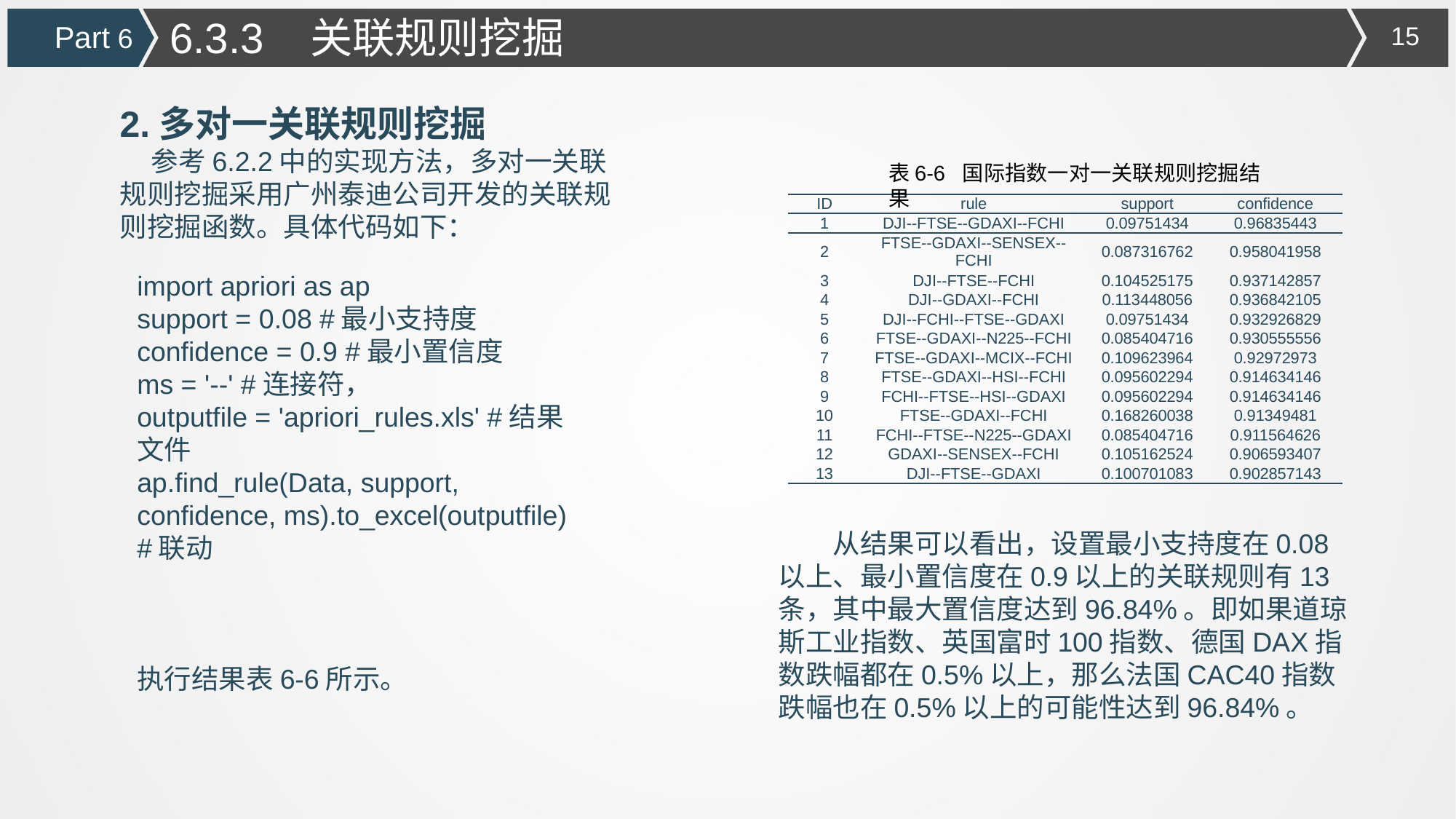

6.3.3   关联规则挖掘
Part 6
2.多对一关联规则挖掘
    参考6.2.2中的实现方法，多对一关联规则挖掘采用广州泰迪公司开发的关联规则挖掘函数。具体代码如下：
表6-6  国际指数一对一关联规则挖掘结果
| ID | rule | support | confidence |
| --- | --- | --- | --- |
| 1 | DJI--FTSE--GDAXI--FCHI | 0.09751434 | 0.96835443 |
| 2 | FTSE--GDAXI--SENSEX--FCHI | 0.087316762 | 0.958041958 |
| 3 | DJI--FTSE--FCHI | 0.104525175 | 0.937142857 |
| 4 | DJI--GDAXI--FCHI | 0.113448056 | 0.936842105 |
| 5 | DJI--FCHI--FTSE--GDAXI | 0.09751434 | 0.932926829 |
| 6 | FTSE--GDAXI--N225--FCHI | 0.085404716 | 0.930555556 |
| 7 | FTSE--GDAXI--MCIX--FCHI | 0.109623964 | 0.92972973 |
| 8 | FTSE--GDAXI--HSI--FCHI | 0.095602294 | 0.914634146 |
| 9 | FCHI--FTSE--HSI--GDAXI | 0.095602294 | 0.914634146 |
| 10 | FTSE--GDAXI--FCHI | 0.168260038 | 0.91349481 |
| 11 | FCHI--FTSE--N225--GDAXI | 0.085404716 | 0.911564626 |
| 12 | GDAXI--SENSEX--FCHI | 0.105162524 | 0.906593407 |
| 13 | DJI--FTSE--GDAXI | 0.100701083 | 0.902857143 |
import apriori as ap
support = 0.08 #最小支持度
confidence = 0.9 #最小置信度
ms = '--' #连接符，
outputfile = 'apriori_rules.xls' #结果文件
ap.find_rule(Data, support, confidence, ms).to_excel(outputfile) #联动

执行结果表6-6所示。
从结果可以看出，设置最小支持度在0.08以上、最小置信度在0.9以上的关联规则有13条，其中最大置信度达到96.84%。即如果道琼斯工业指数、英国富时100指数、德国DAX指数跌幅都在0.5%以上，那么法国CAC40指数跌幅也在0.5%以上的可能性达到96.84%。